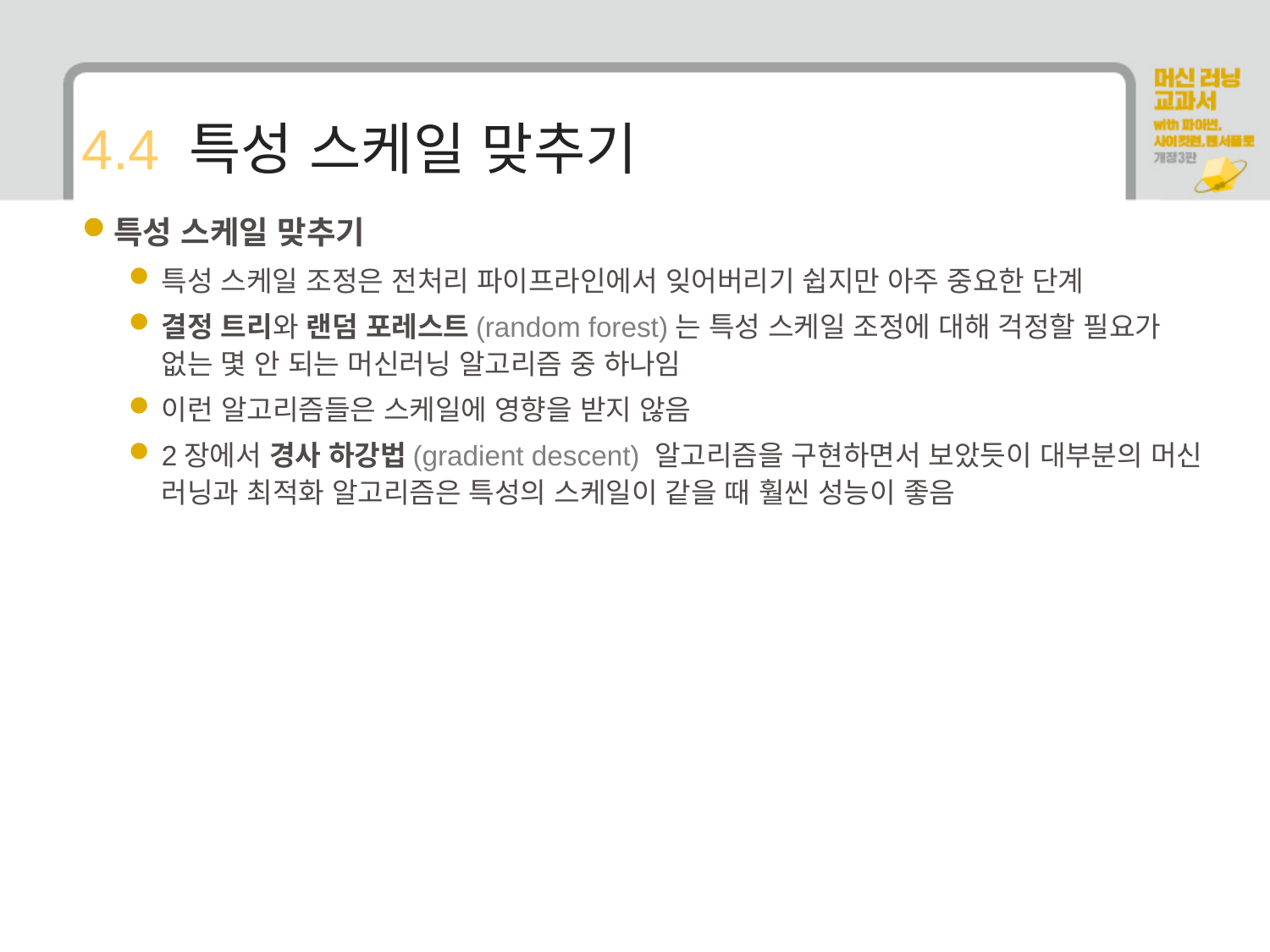

# 4.4 특성 스케일 맞추기
특성 스케일 맞추기
특성 스케일 조정은 전처리 파이프라인에서 잊어버리기 쉽지만 아주 중요한 단계
결정 트리와 랜덤 포레스트(random forest)는 특성 스케일 조정에 대해 걱정할 필요가 없는 몇 안 되는 머신러닝 알고리즘 중 하나임
이런 알고리즘들은 스케일에 영향을 받지 않음
2장에서 경사 하강법(gradient descent) 알고리즘을 구현하면서 보았듯이 대부분의 머신 러닝과 최적화 알고리즘은 특성의 스케일이 같을 때 훨씬 성능이 좋음